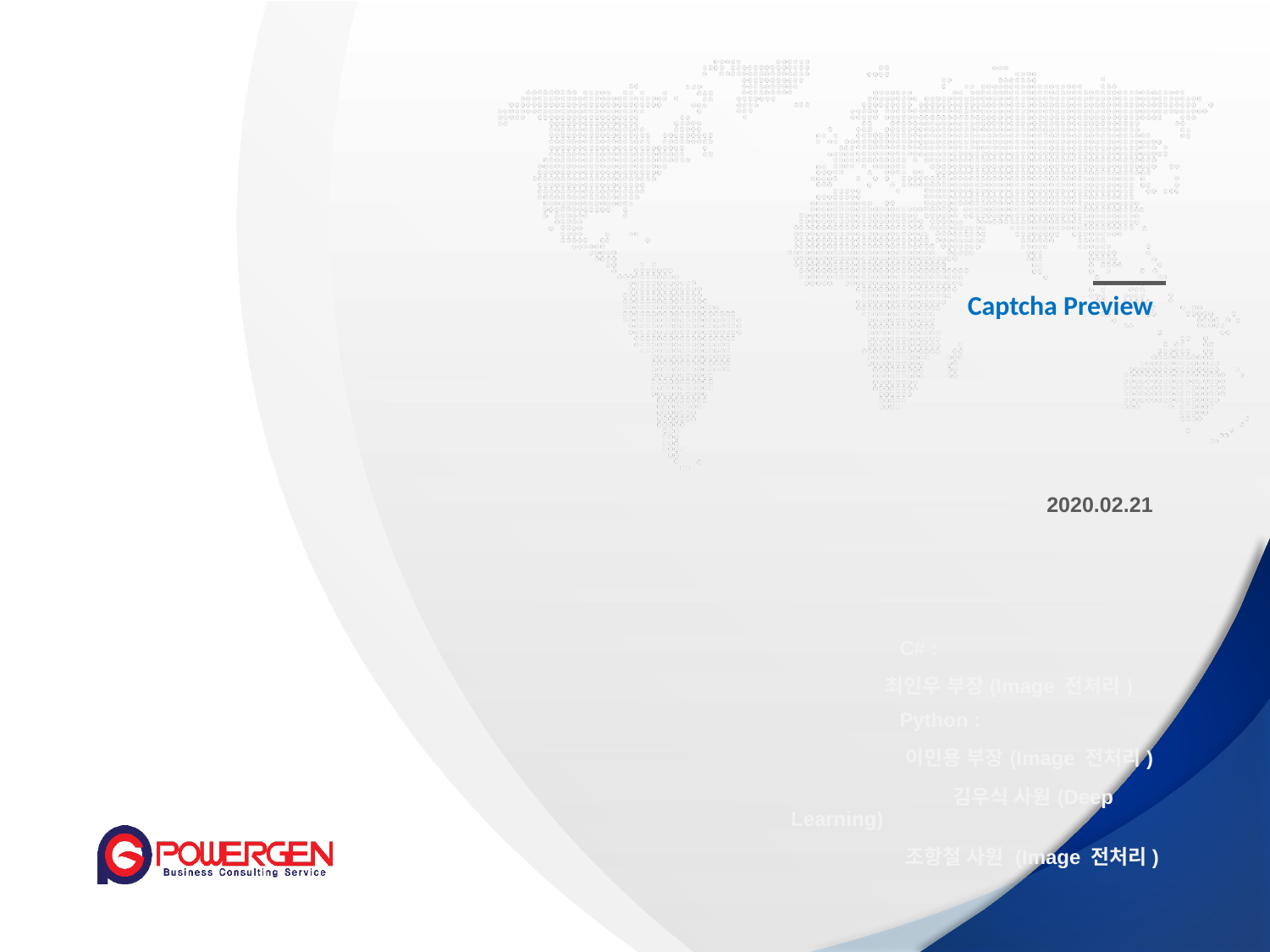

# Captcha Preview
2020.02.21
                   C# :
                   최인우 부장(Image 전처리)
                   Python :
                   이민용 부장(Image 전처리)
	      김우식 사원(Deep Learning)
                   조항철 사원 (Image 전처리)